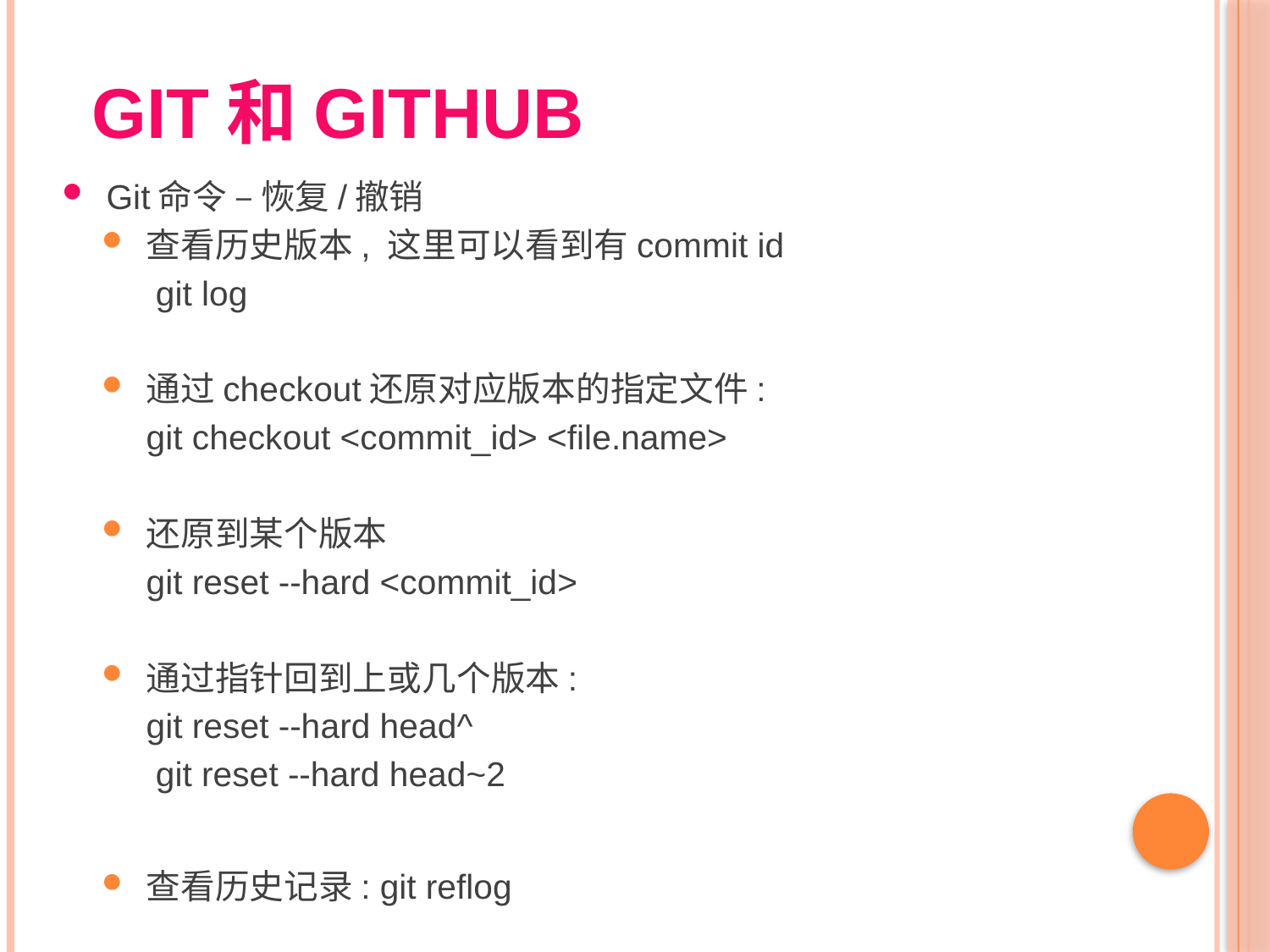

# git和github
Git命令 – 恢复/撤销
查看历史版本, 这里可以看到有commit id
	 git log

通过checkout还原对应版本的指定文件:
	git checkout <commit_id> <file.name>

还原到某个版本
	git reset --hard <commit_id>

通过指针回到上或几个版本:
	git reset --hard head^
	 git reset --hard head~2

查看历史记录: git reflog